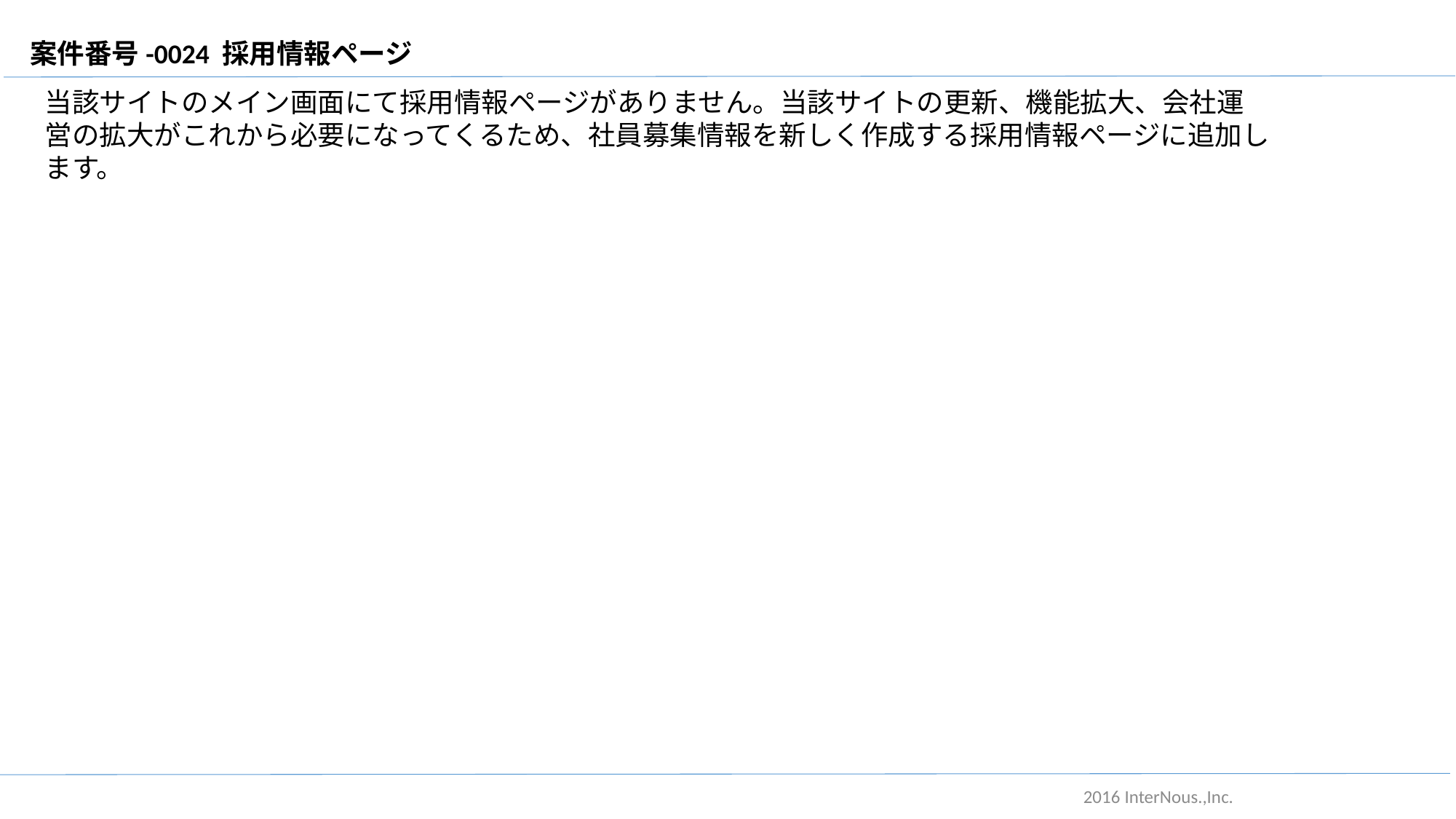

案件番号-0024 採用情報ページ
当該サイトのメイン画面にて採用情報ページがありません。当該サイトの更新、機能拡大、会社運営の拡大がこれから必要になってくるため、社員募集情報を新しく作成する採用情報ページに追加します。
2016 InterNous.,Inc.